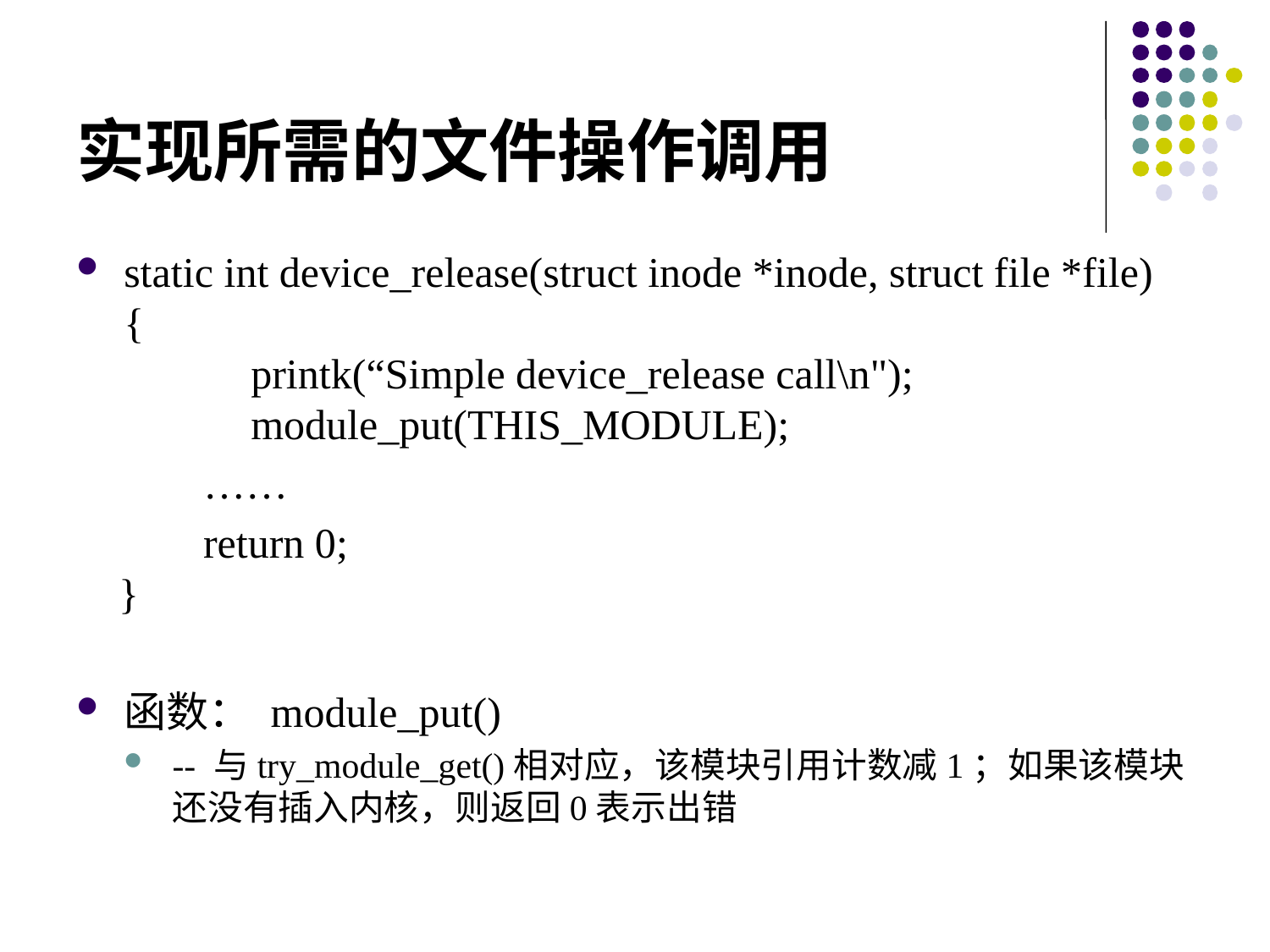

# 实现所需的文件操作调用
static int device_release(struct inode *inode, struct file *file)
{
	printk(“Simple device_release call\n");
	module_put(THIS_MODULE);
	……
	return 0;
    }

函数： module_put()
-- 与try_module_get()相对应，该模块引用计数减1；如果该模块还没有插入内核，则返回0表示出错